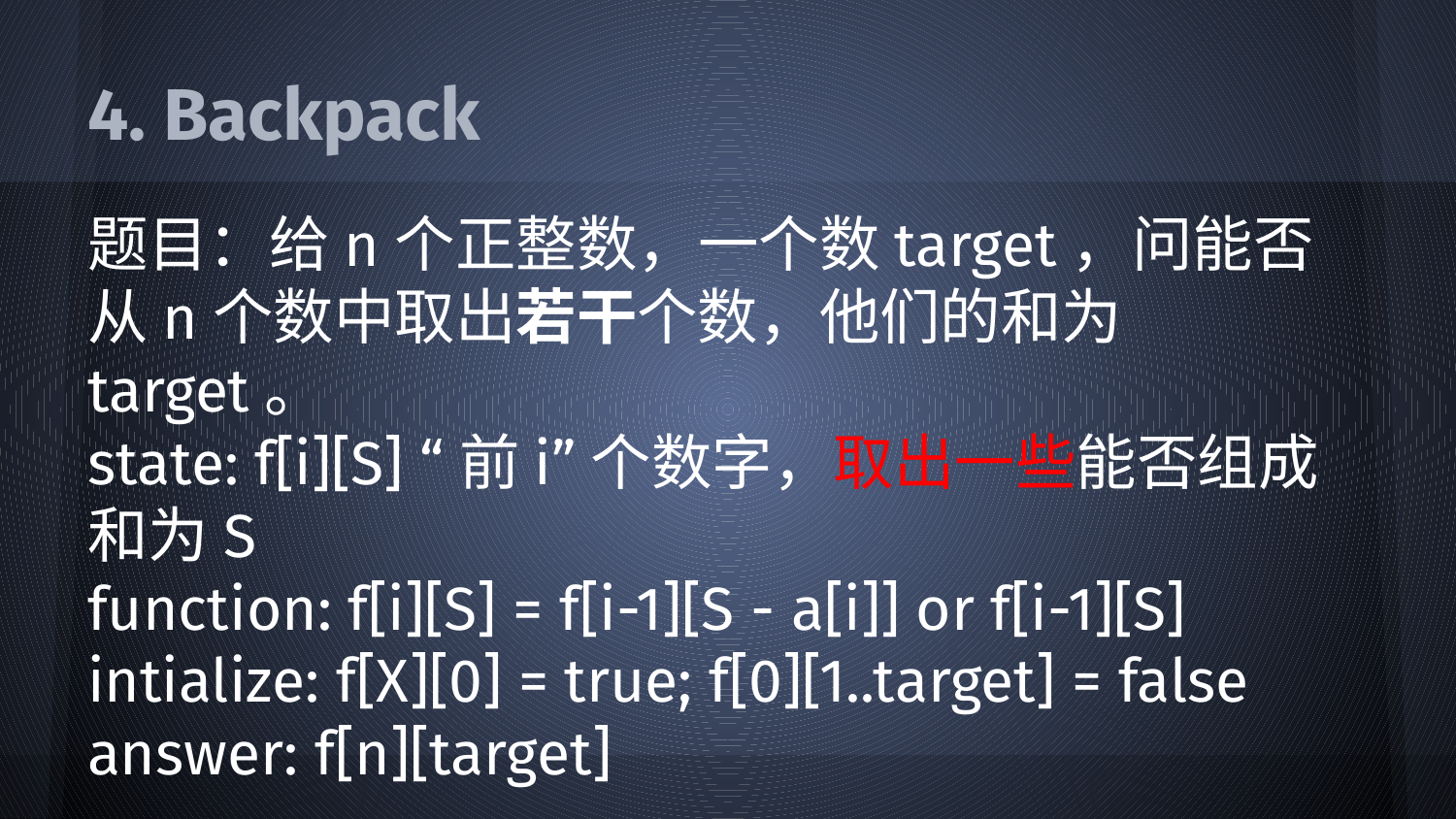

# 4. Backpack
题目：给n个正整数，一个数target，问能否从n个数中取出若干个数，他们的和为target。
state: f[i][S] “前i”个数字，取出一些能否组成和为S
function: f[i][S] = f[i-1][S - a[i]] or f[i-1][S]
intialize: f[X][0] = true; f[0][1..target] = false
answer: f[n][target]